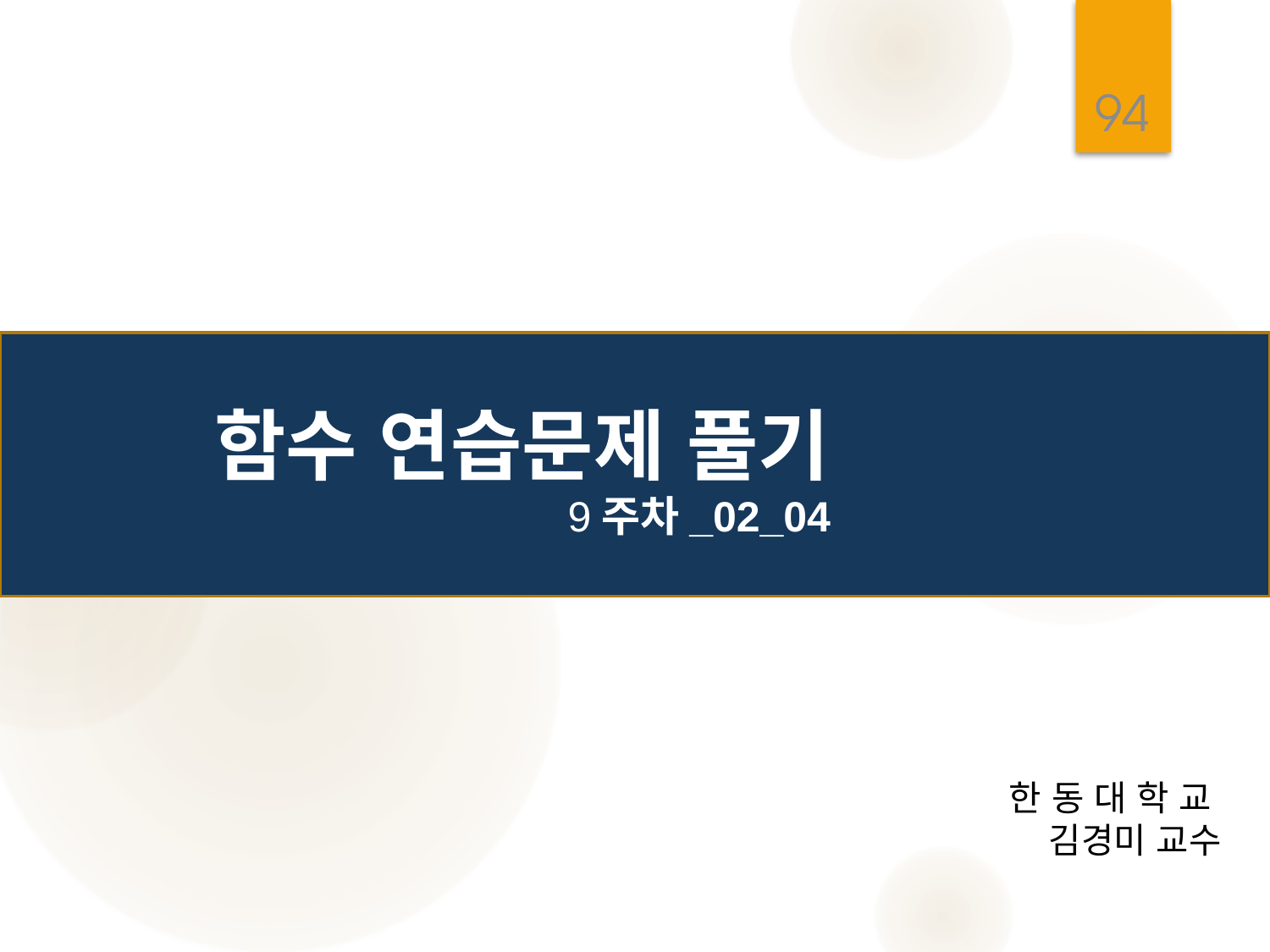

94

# 함수 연습문제 풀기 9주차_02_04
한 동 대 학 교
김경미 교수